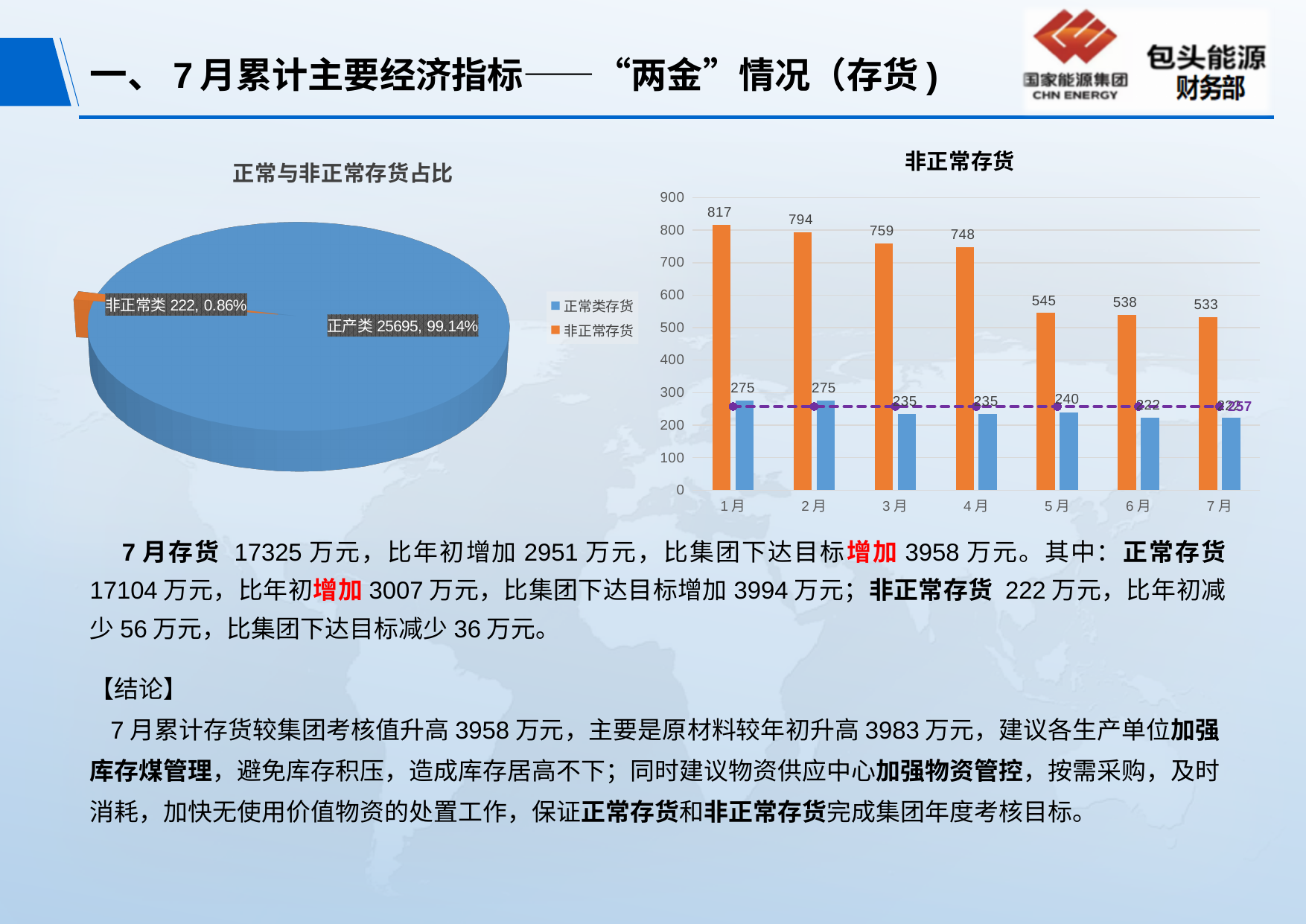

# 一、7月累计主要经济指标——“两金”情况（存货)

[unsupported chart]

### Chart: 非正常存货

| Category | 上年同期 | 非正常存货 | 集团考核 |
|---|---|---|---|
| 1月 | 817.1 | 275.27089 | 257.47375 |
| 2月 | 794.33 | 274.758407 | 257.47375 |
| 3月 | 759.34 | 235.171869 | 257.47375 |
| 4月 | 747.654628 | 235.171869 | 257.47375 |
| 5月 | 545.11382 | 240.154238 | 257.47375 |
| 6月 | 538.310233 | 222.16571 | 257.47375 |
| 7月 | 533.01963 | 221.86953 | 257.47375 |
    7月存货 17325万元，比年初增加2951万元，比集团下达目标增加3958万元。其中：正常存货 17104万元，比年初增加3007万元，比集团下达目标增加3994万元；非正常存货 222万元，比年初减少56万元，比集团下达目标减少36万元。
【结论】
   7月累计存货较集团考核值升高3958万元，主要是原材料较年初升高3983万元，建议各生产单位加强库存煤管理，避免库存积压，造成库存居高不下；同时建议物资供应中心加强物资管控，按需采购，及时消耗，加快无使用价值物资的处置工作，保证正常存货和非正常存货完成集团年度考核目标。
23